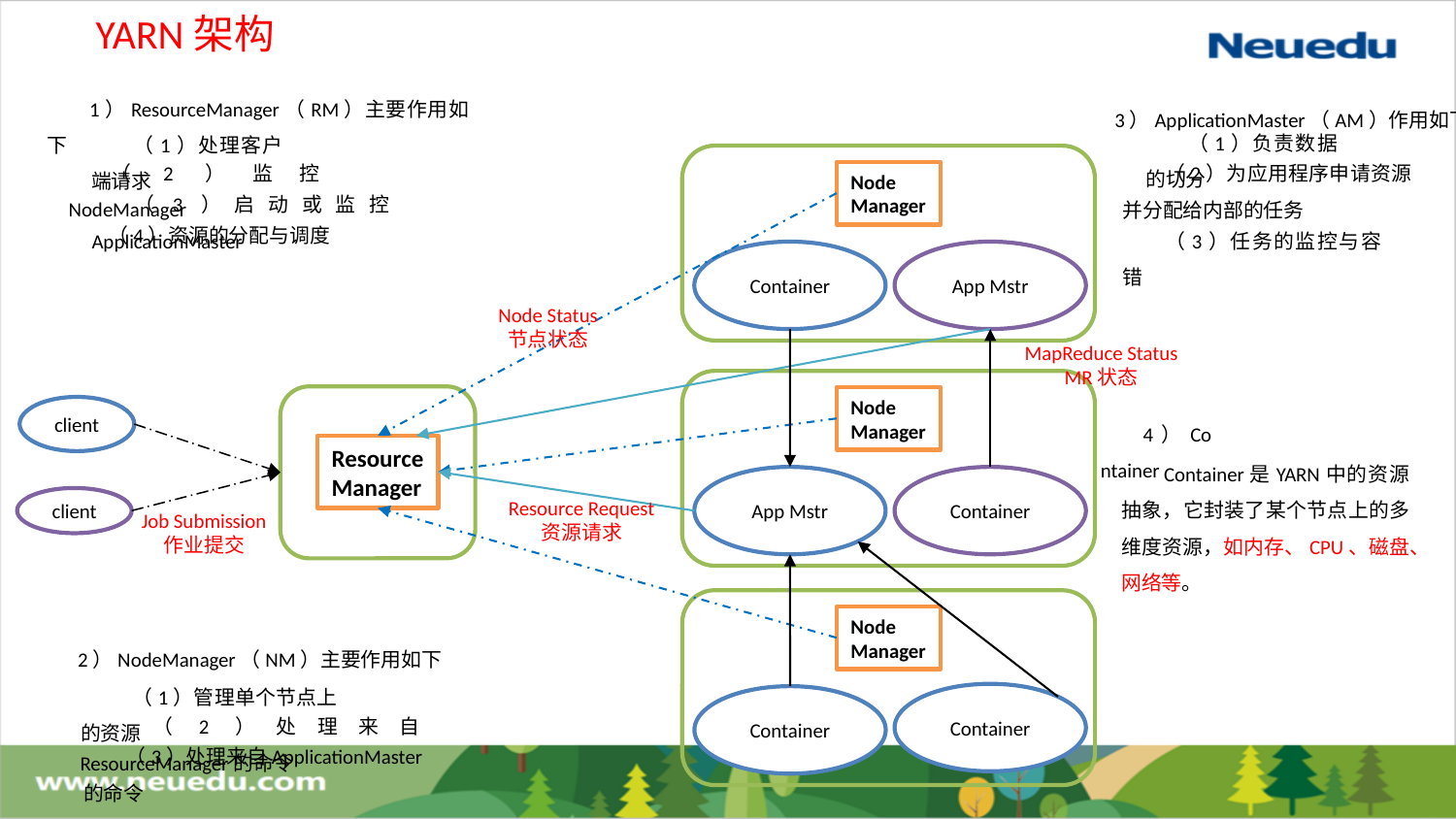

YARN架构
1）ResourceManager（RM）主要作用如下
3）ApplicationMaster（AM）作用如下
（1）负责数据的切分
（1）处理客户端请求
（2）监控NodeManager
（2）为应用程序申请资源并分配给内部的任务

Node
Manager
（3）启动或监控ApplicationMaster
（4）资源的分配与调度
（3）任务的监控与容错
Container
App Mstr
Node Status
节点状态
MapReduce Status
MR状态

Node
Manager
client
4）Container
Resource
Manager
Container是YARN中的资源抽象，它封装了某个节点上的多维度资源，如内存、CPU、磁盘、网络等。
App Mstr
Container
client
Resource Request
资源请求
Job Submission
作业提交

Node
Manager
2）NodeManager（NM）主要作用如下
 （1）管理单个节点上的资源
Container
Container
 （2）处理来自ResourceManager的命令
（3）处理来自ApplicationMaster的命令